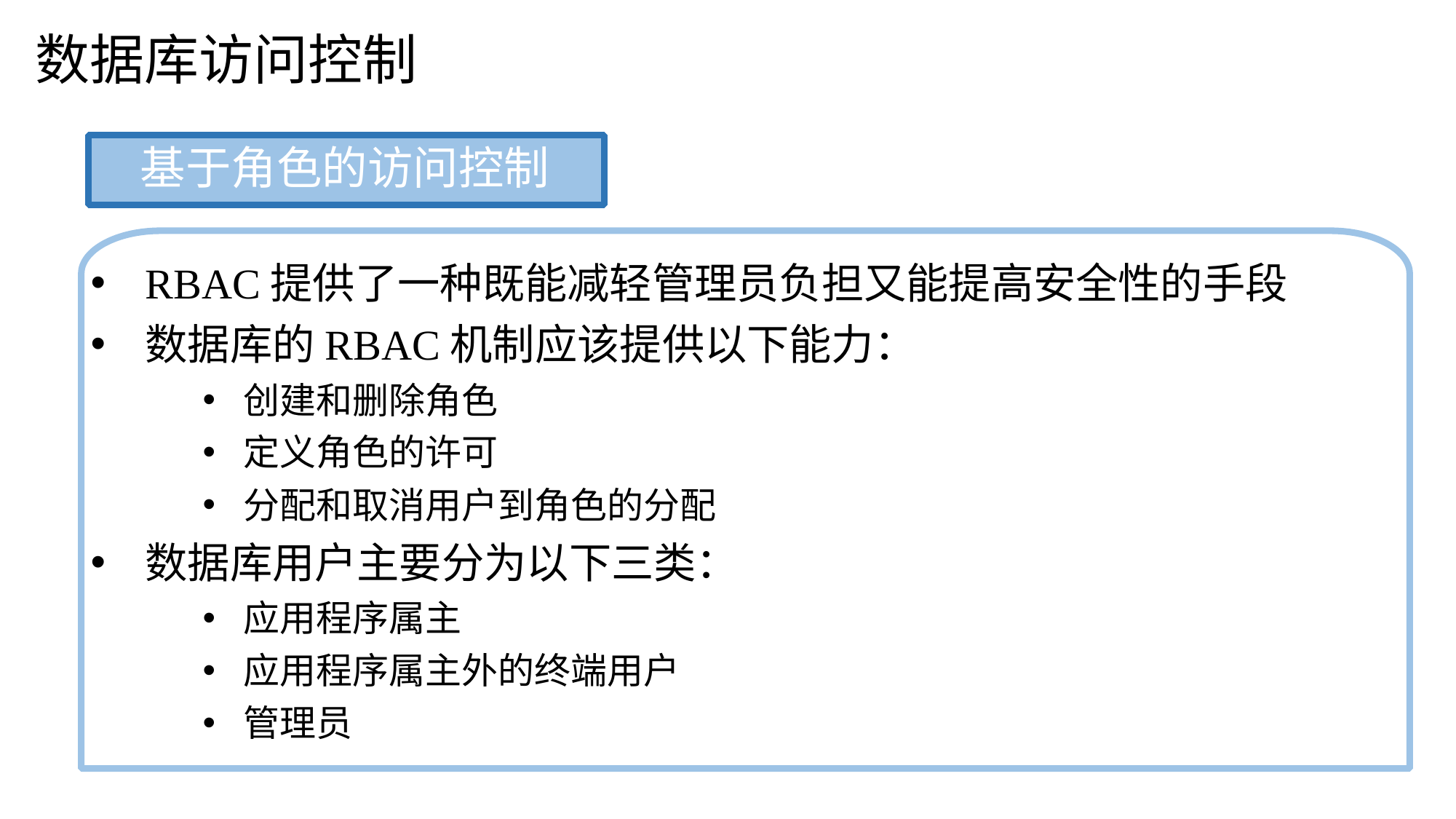

数据库访问控制
基于角色的访问控制
RBAC提供了一种既能减轻管理员负担又能提高安全性的手段
数据库的RBAC机制应该提供以下能力：
创建和删除角色
定义角色的许可
分配和取消用户到角色的分配
数据库用户主要分为以下三类：
应用程序属主
应用程序属主外的终端用户
管理员